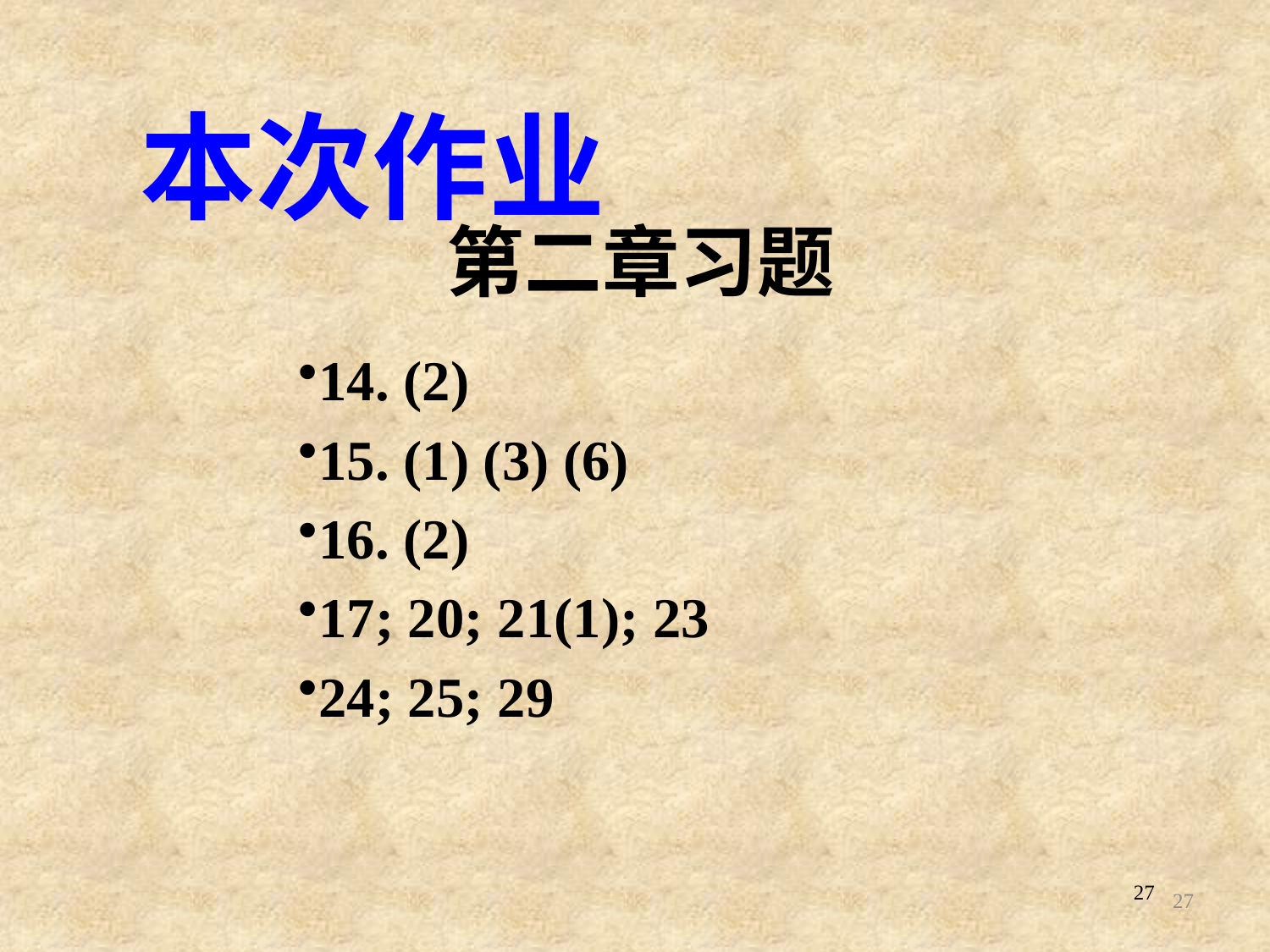

# 本次作业
第二章习题
14. (2)
15. (1) (3) (6)
16. (2)
17; 20; 21(1); 23
24; 25; 29
27